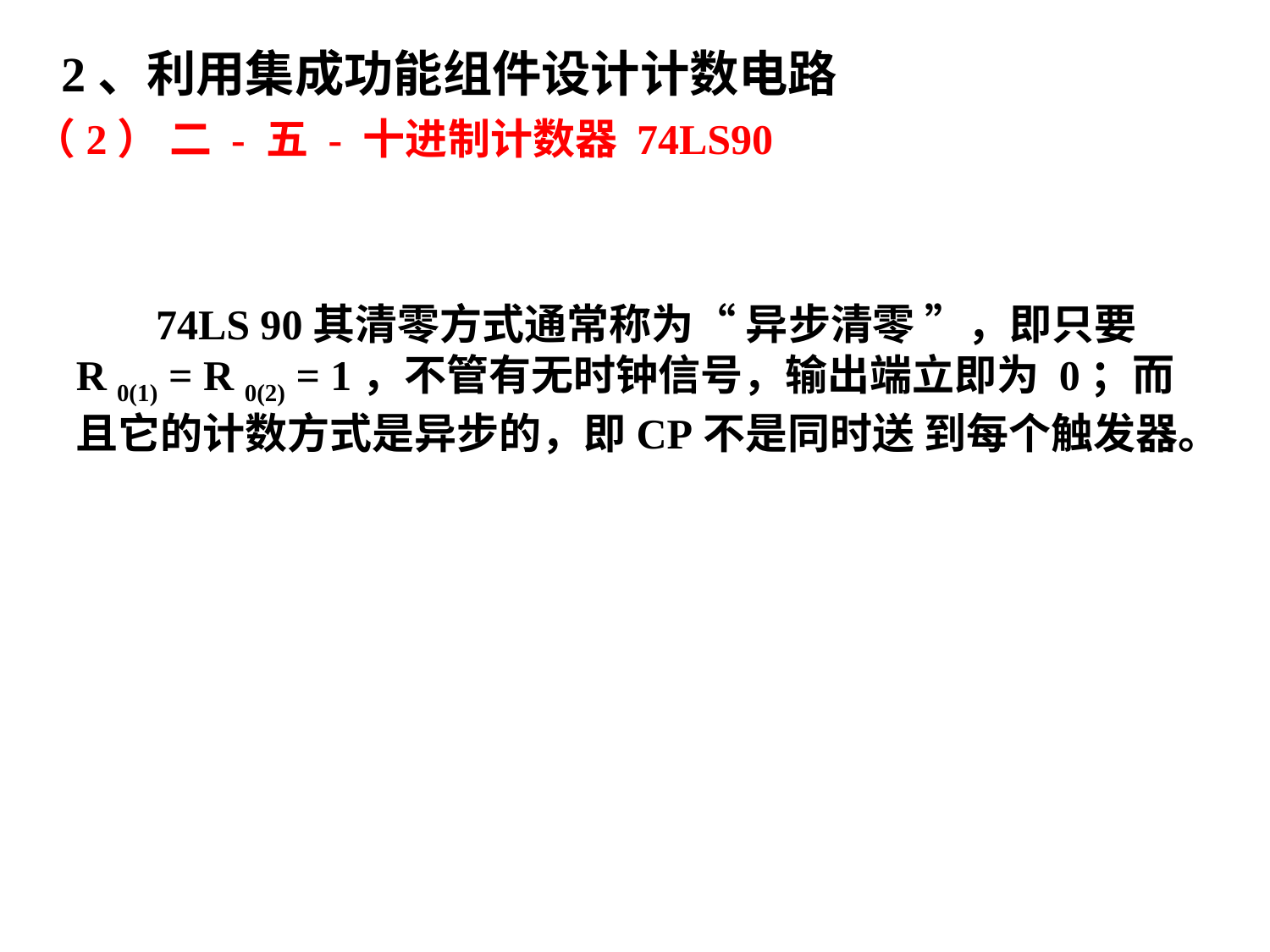

2、利用集成功能组件设计计数电路
（2） 二 - 五 - 十进制计数器 74LS90
74LS 90其清零方式通常称为“ 异步清零 ”，即只要 R 0(1) = R 0(2) = 1，不管有无时钟信号，输出端立即为 0；而且它的计数方式是异步的，即CP不是同时送 到每个触发器。